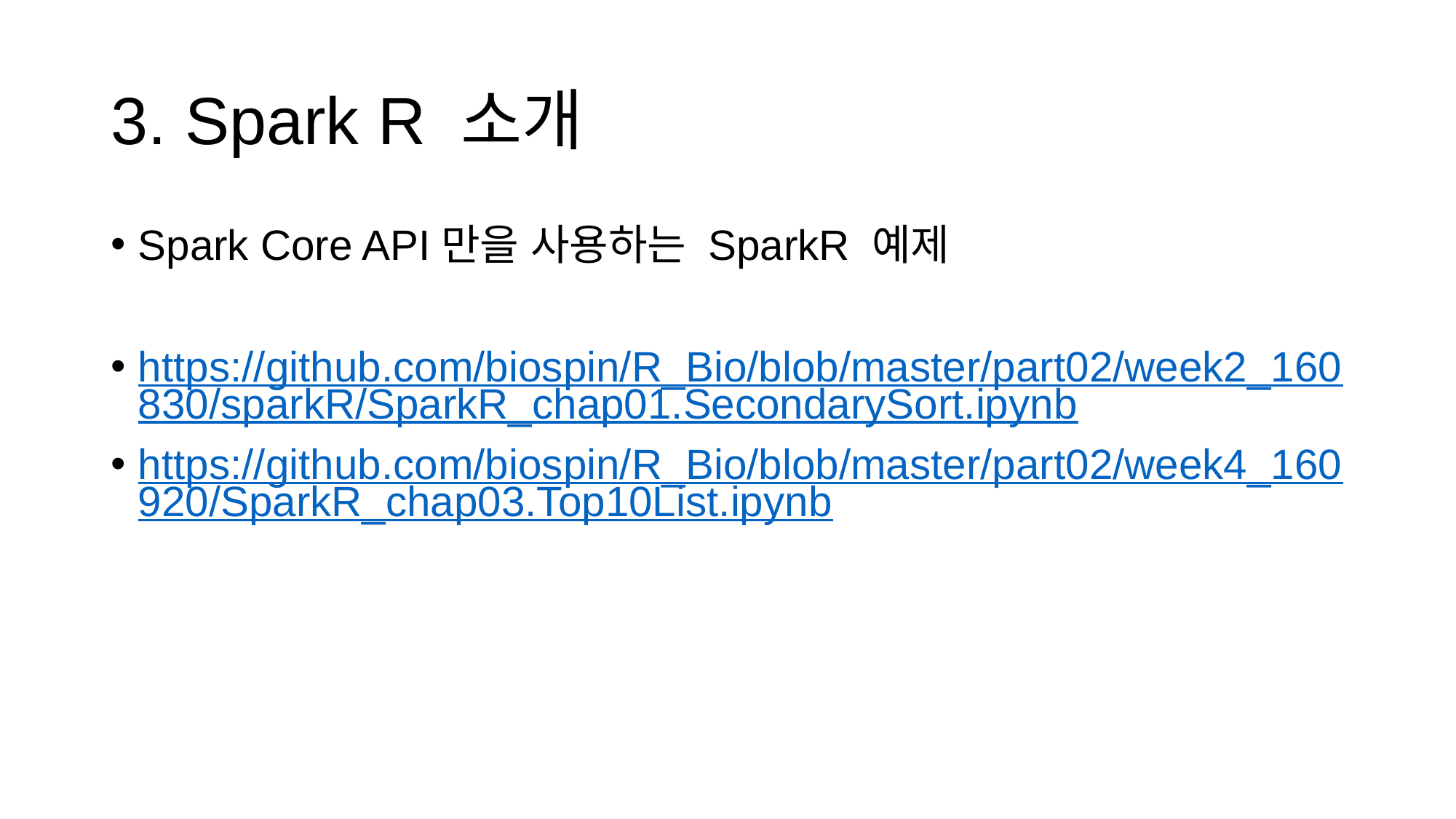

# 3. Spark R 소개
Spark Core API만을 사용하는 SparkR 예제

https://github.com/biospin/R_Bio/blob/master/part02/week2_160830/sparkR/SparkR_chap01.SecondarySort.ipynb
https://github.com/biospin/R_Bio/blob/master/part02/week4_160920/SparkR_chap03.Top10List.ipynb